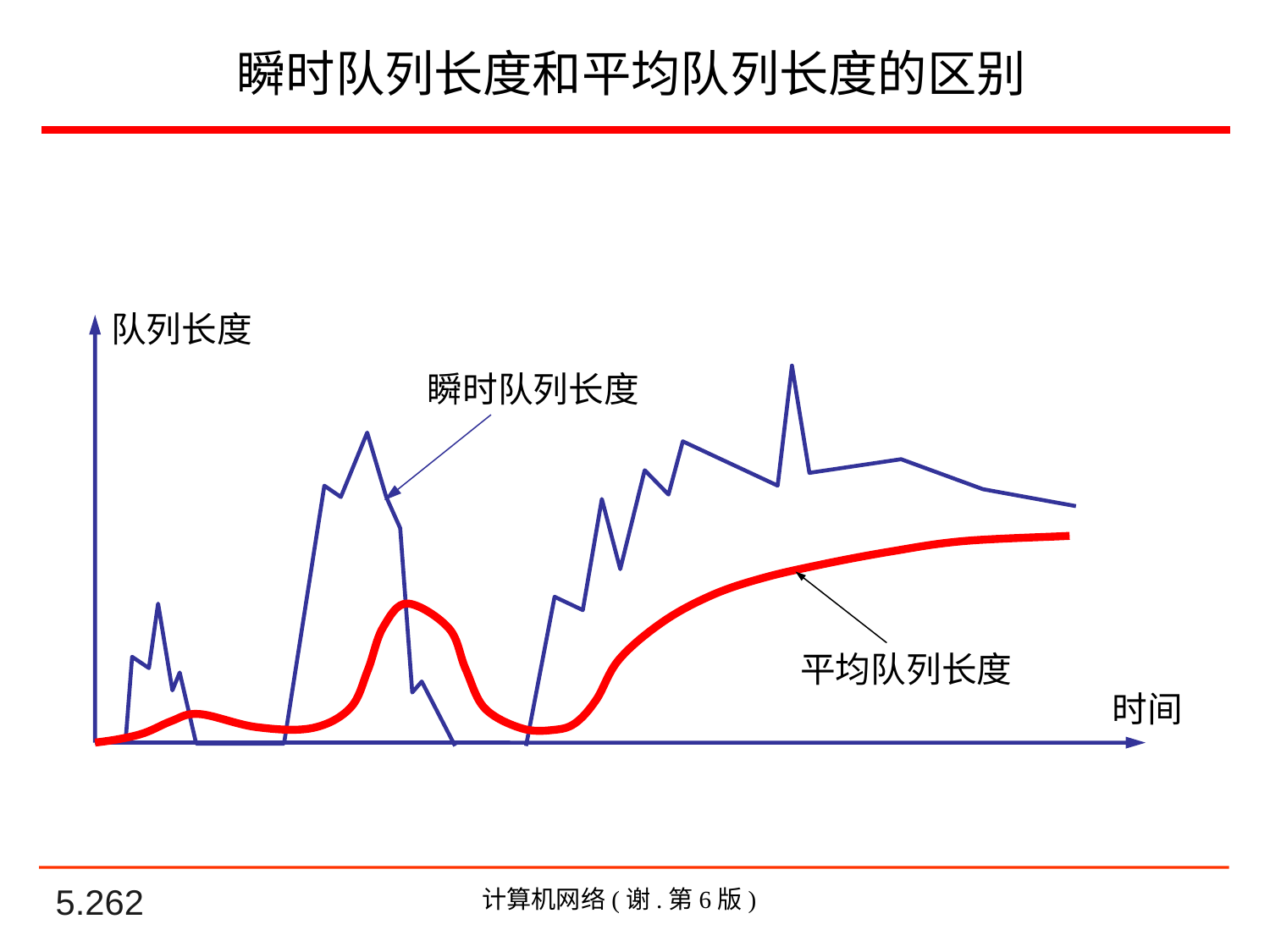

# 瞬时队列长度和平均队列长度的区别
队列长度
瞬时队列长度

平均队列长度
时间